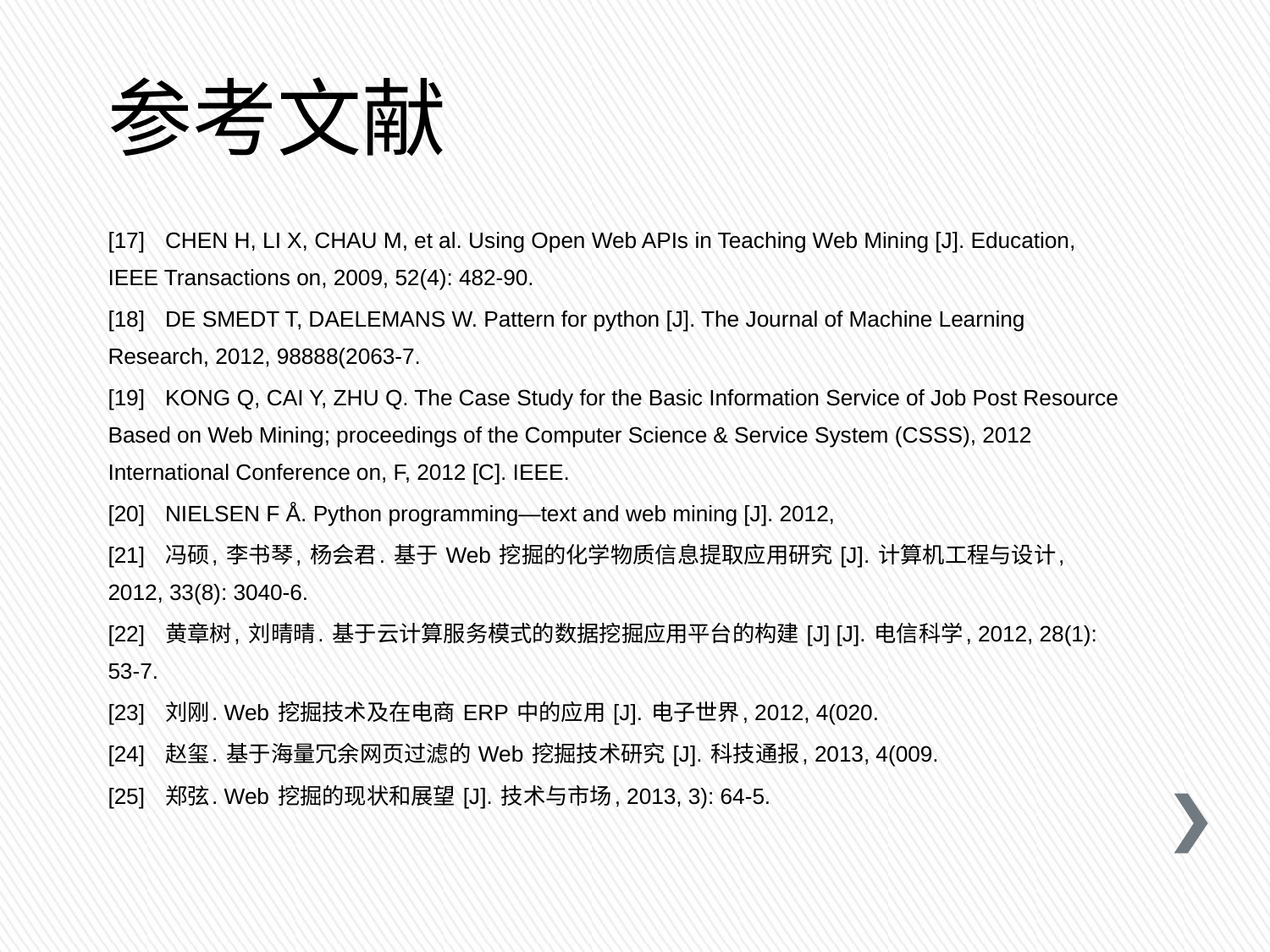

# 参考文献
[17]	CHEN H, LI X, CHAU M, et al. Using Open Web APIs in Teaching Web Mining [J]. Education, IEEE Transactions on, 2009, 52(4): 482-90.
[18]	DE SMEDT T, DAELEMANS W. Pattern for python [J]. The Journal of Machine Learning Research, 2012, 98888(2063-7.
[19]	KONG Q, CAI Y, ZHU Q. The Case Study for the Basic Information Service of Job Post Resource Based on Web Mining; proceedings of the Computer Science & Service System (CSSS), 2012 International Conference on, F, 2012 [C]. IEEE.
[20]	NIELSEN F Å. Python programming—text and web mining [J]. 2012,
[21]	冯硕, 李书琴, 杨会君. 基于 Web 挖掘的化学物质信息提取应用研究 [J]. 计算机工程与设计, 2012, 33(8): 3040-6.
[22]	黄章树, 刘晴晴. 基于云计算服务模式的数据挖掘应用平台的构建 [J] [J]. 电信科学, 2012, 28(1): 53-7.
[23]	刘刚. Web 挖掘技术及在电商 ERP 中的应用 [J]. 电子世界, 2012, 4(020.
[24]	赵玺. 基于海量冗余网页过滤的 Web 挖掘技术研究 [J]. 科技通报, 2013, 4(009.
[25]	郑弦. Web 挖掘的现状和展望 [J]. 技术与市场, 2013, 3): 64-5.